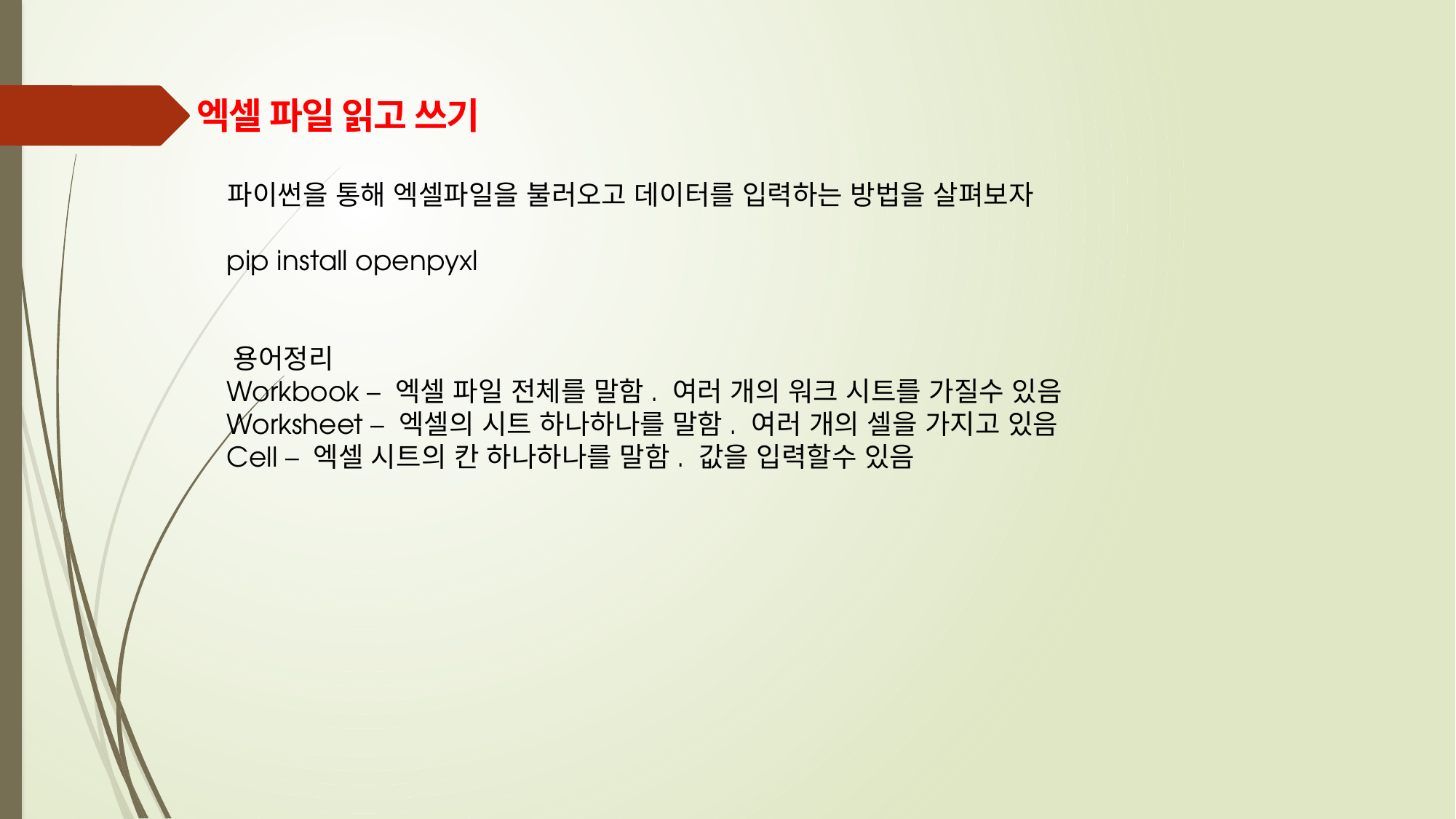

엑셀 파일 읽고 쓰기
    파이썬을 통해 엑셀파일을 불러오고 데이터를 입력하는 방법을 살펴보자

    pip install openpyxl

    용어정리
    Workbook – 엑셀 파일 전체를 말함. 여러 개의 워크 시트를 가질수 있음
    Worksheet – 엑셀의 시트 하나하나를 말함. 여러 개의 셀을 가지고 있음
    Cell – 엑셀 시트의 칸 하나하나를 말함. 값을 입력할수 있음